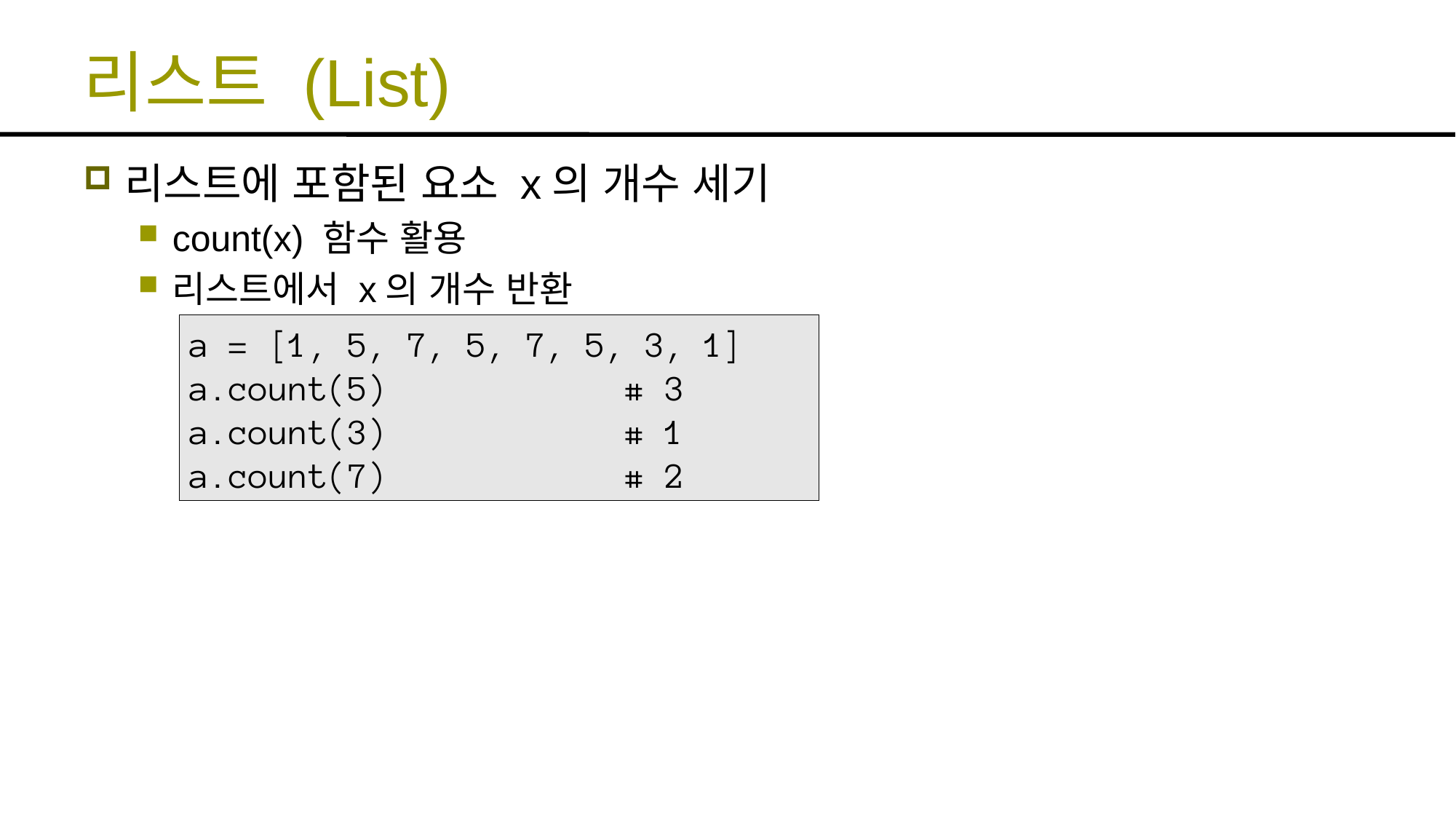

# 리스트 (List)
리스트에 포함된 요소 x의 개수 세기
count(x) 함수 활용
리스트에서 x의 개수 반환

a = [1, 5, 7, 5, 7, 5, 3, 1]
a.count(5)            # 3
a.count(3)            # 1
a.count(7)            # 2